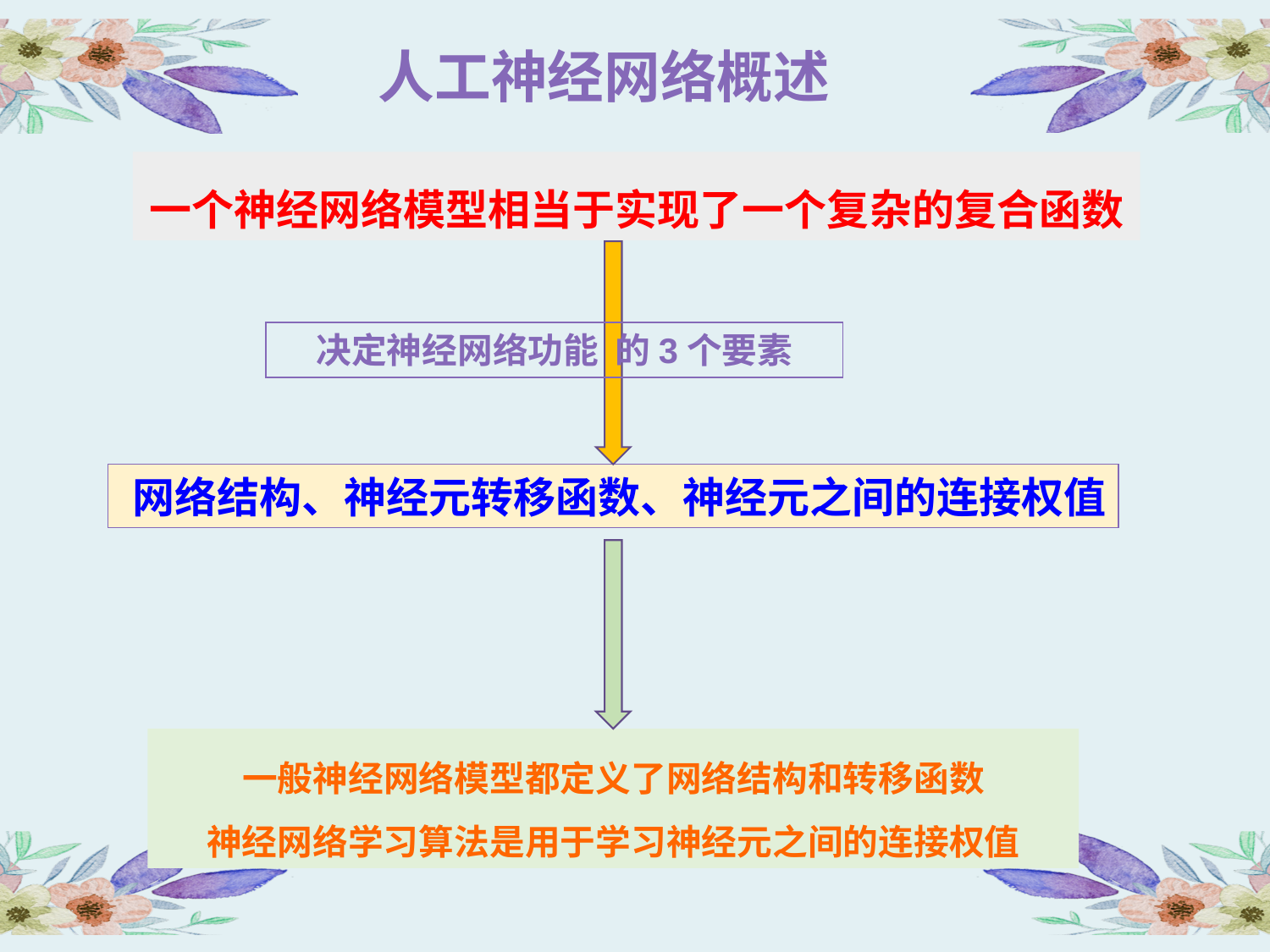

# 人工神经网络概述
一个神经网络模型相当于实现了一个复杂的复合函数

决定神经网络功能  的3个要素
网络结构、神经元转移函数、神经元之间的连接权值

一般神经网络模型都定义了网络结构和转移函数
神经网络学习算法是用于学习神经元之间的连接权值